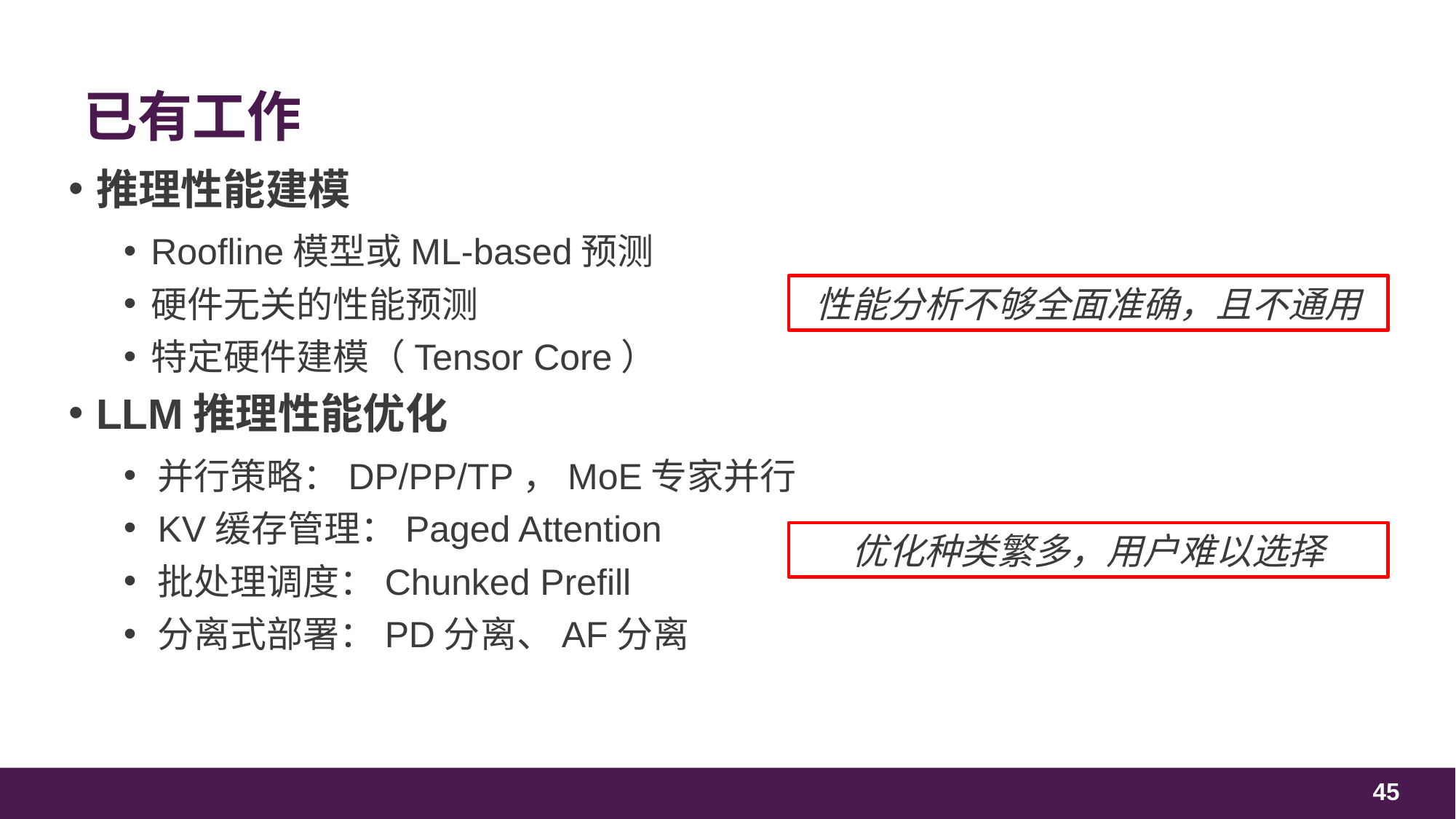

# 已有工作
推理性能建模
Roofline模型或ML-based预测
硬件无关的性能预测
特定硬件建模（Tensor Core）
LLM推理性能优化
并行策略：DP/PP/TP，MoE专家并行
KV缓存管理：Paged Attention
批处理调度：Chunked Prefill
分离式部署：PD分离、AF分离
性能分析不够全面准确，且不通用
优化种类繁多，用户难以选择

45